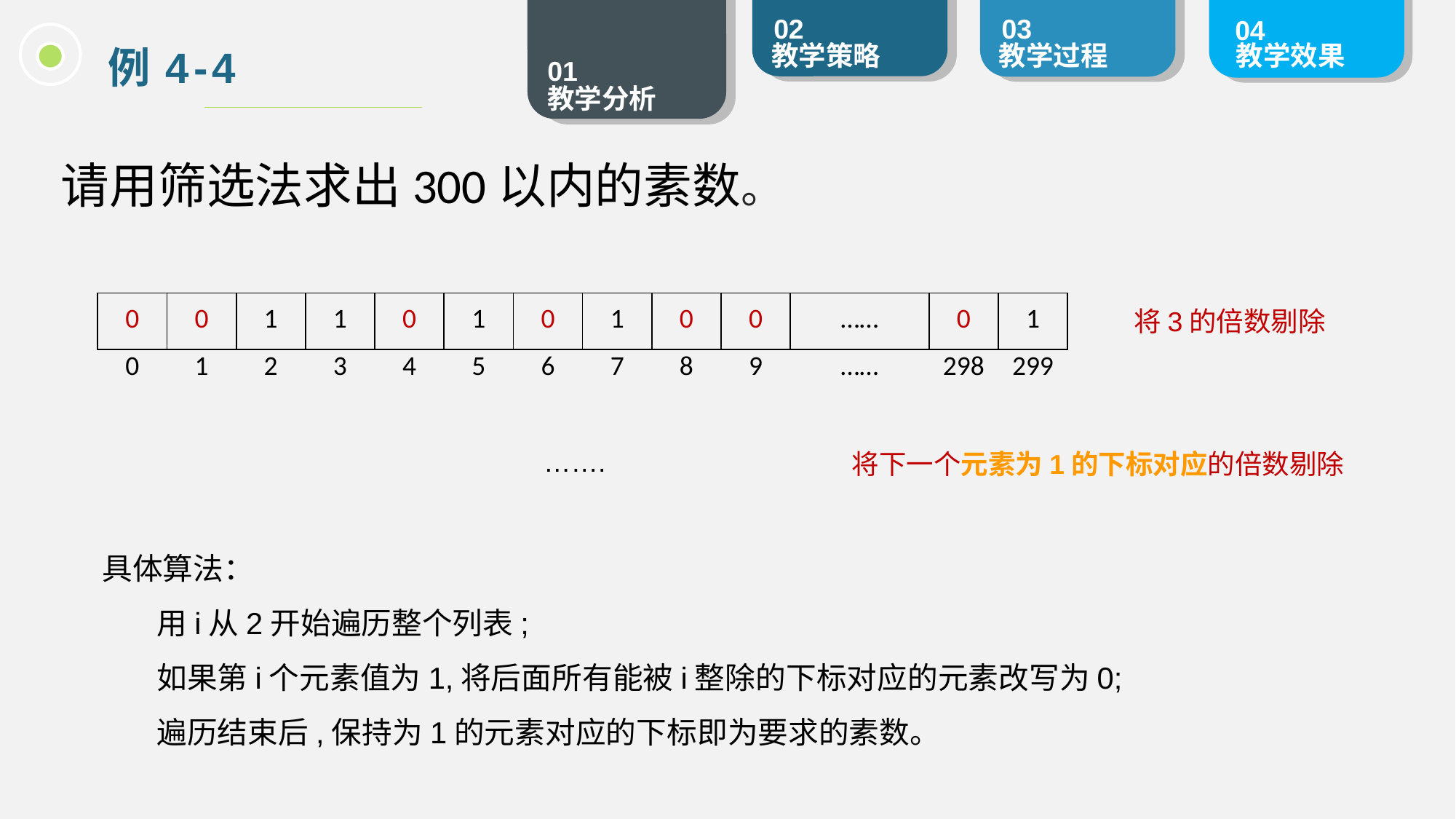

例4-4
请用筛选法求出300以内的素数。

| 0 | 0 | 1 | 1 | 0 | 1 | 0 | 1 | 0 | 0 | …… | 0 | 1 |
| --- | --- | --- | --- | --- | --- | --- | --- | --- | --- | --- | --- | --- |
将3的倍数剔除
| 0 | 1 | 2 | 3 | 4 | 5 | 6 | 7 | 8 | 9 | …… | 298 | 299 |
| --- | --- | --- | --- | --- | --- | --- | --- | --- | --- | --- | --- | --- |
…….
将下一个元素为1的下标对应的倍数剔除
具体算法：
用i从2开始遍历整个列表;
如果第i个元素值为1,将后面所有能被i整除的下标对应的元素改写为0;
遍历结束后,保持为1的元素对应的下标即为要求的素数。